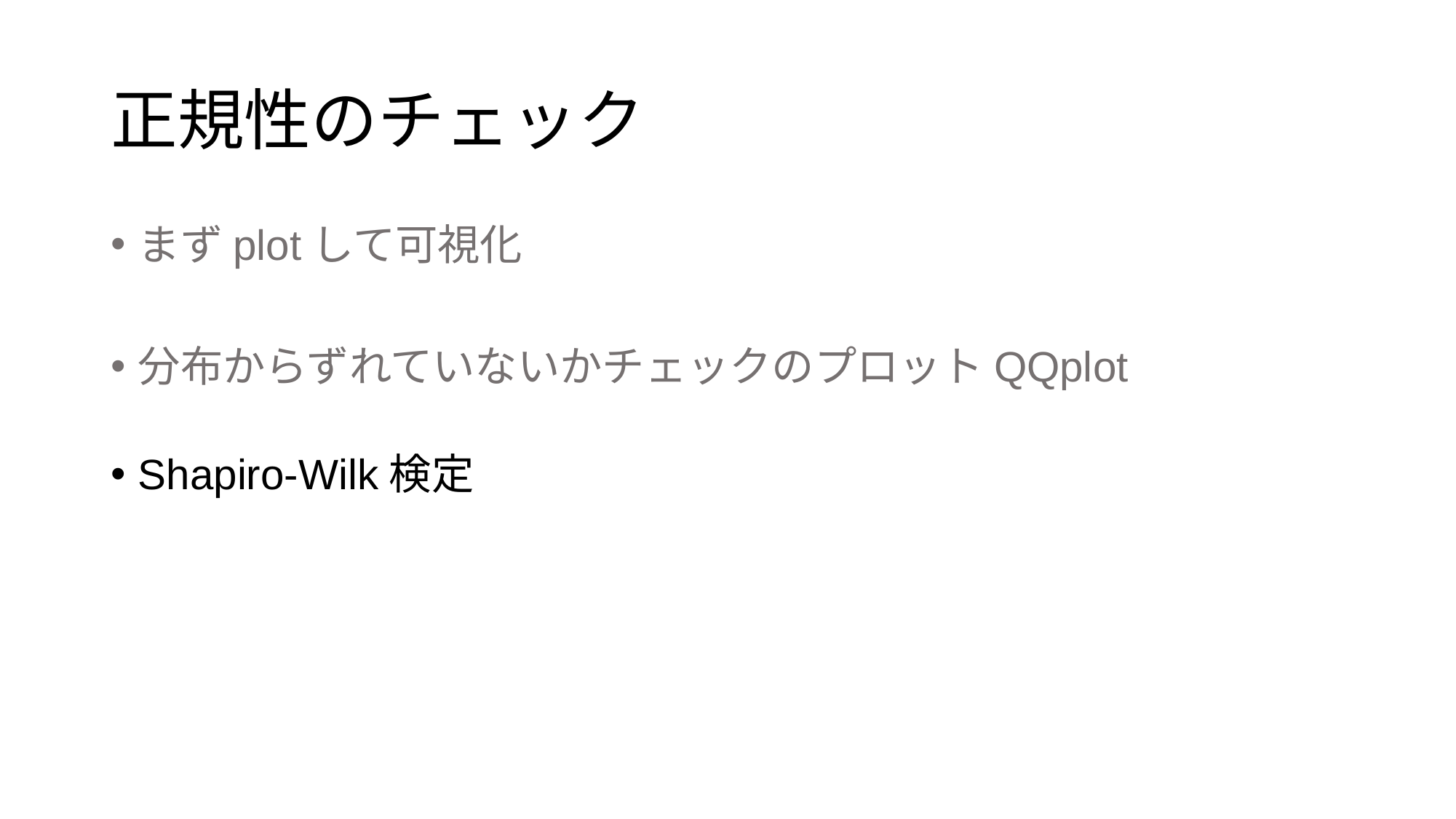

# 正規性のチェック
まずplotして可視化

分布からずれていないかチェックのプロットQQplot

Shapiro-Wilk検定